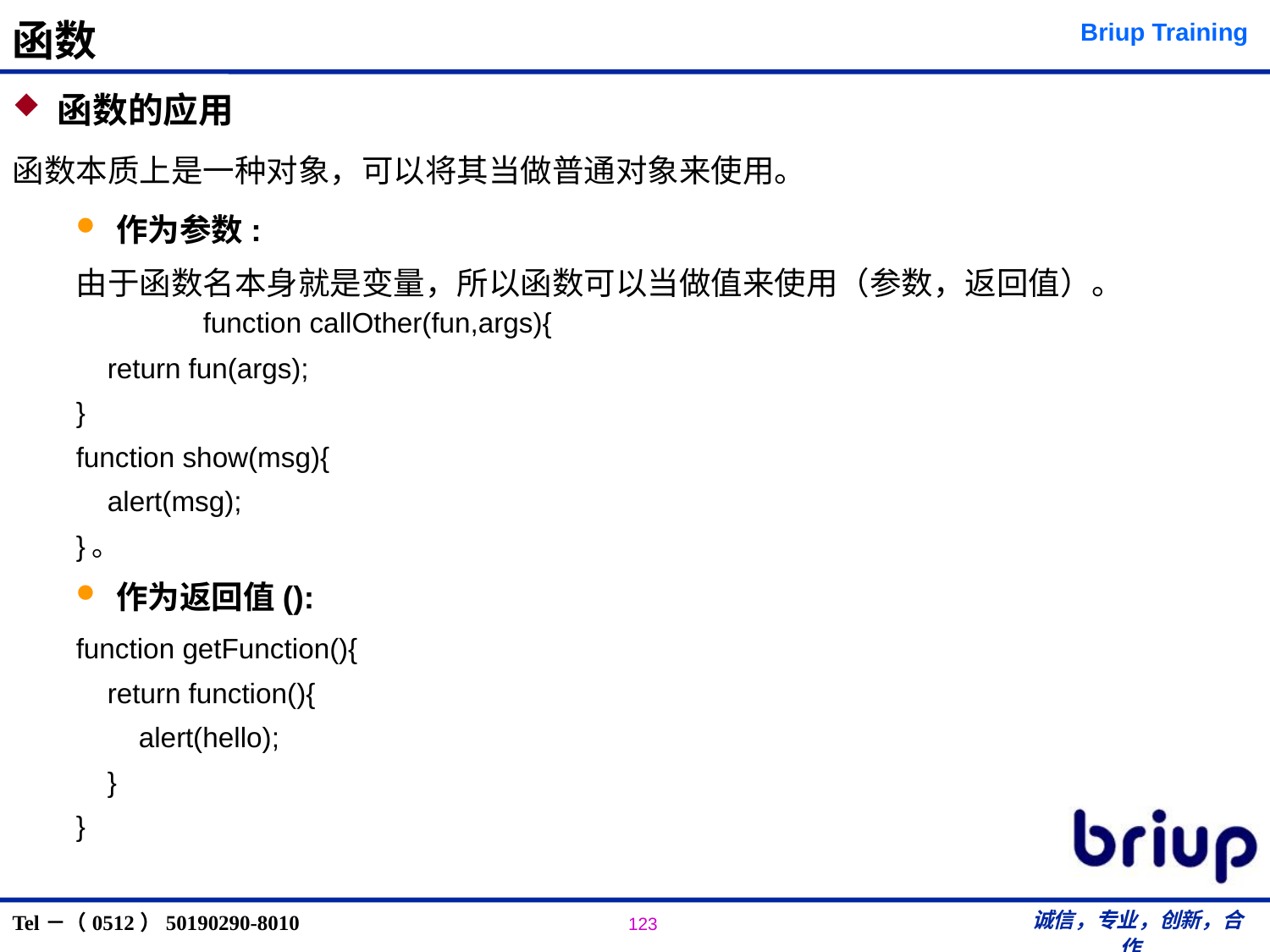

# 函数
 函数的应用
函数本质上是一种对象，可以将其当做普通对象来使用。
 作为参数:
由于函数名本身就是变量，所以函数可以当做值来使用（参数，返回值）。		function callOther(fun,args){
    return fun(args);
}
function show(msg){
    alert(msg);
}。
 作为返回值():
function getFunction(){
    return function(){
        alert(hello);
    }
}